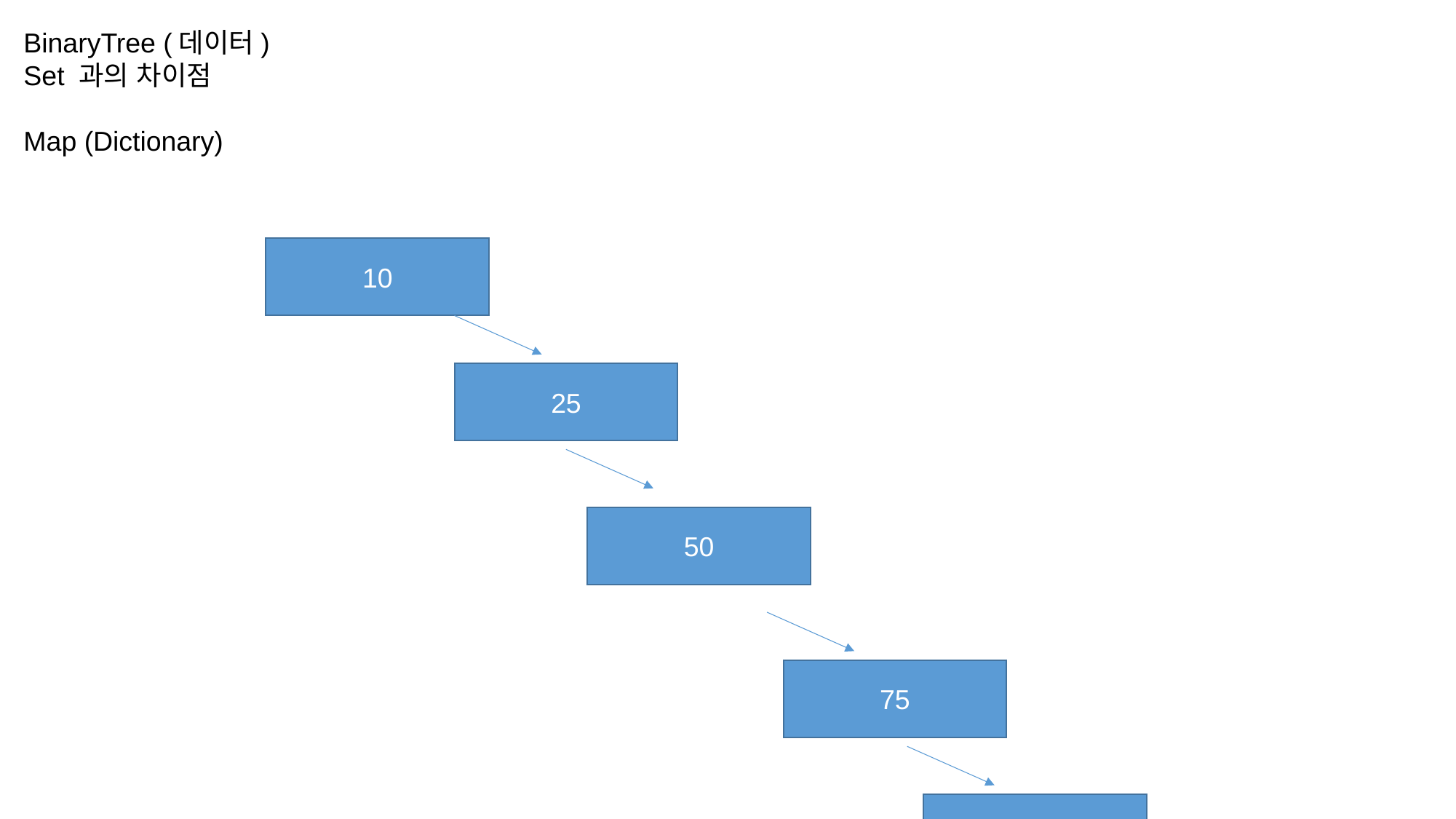

BinaryTree (데이터)
Set 과의 차이점

Map (Dictionary)
10
25
50
75
100